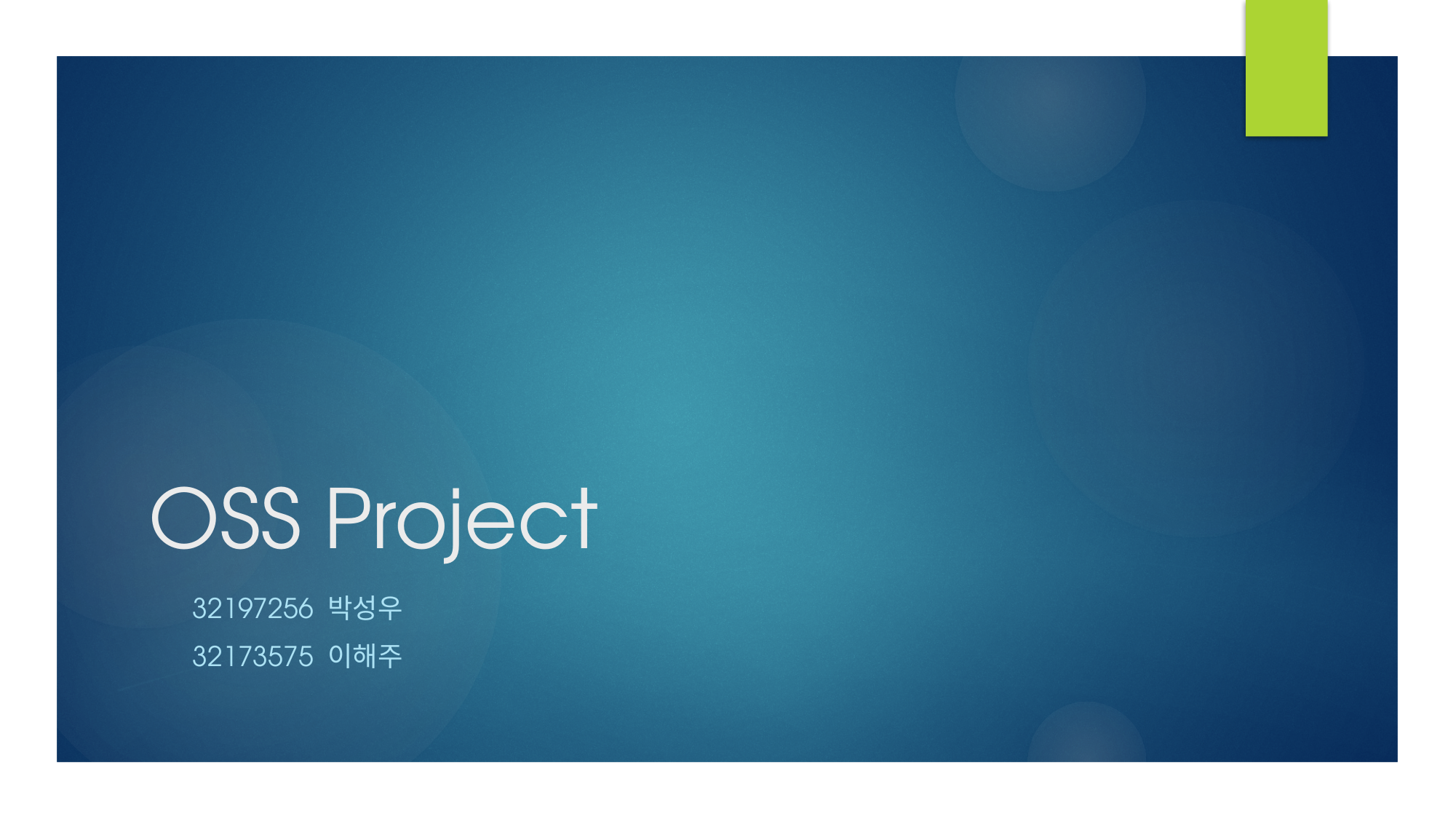

# OSS Project
32197256 박성우
32173575 이해주